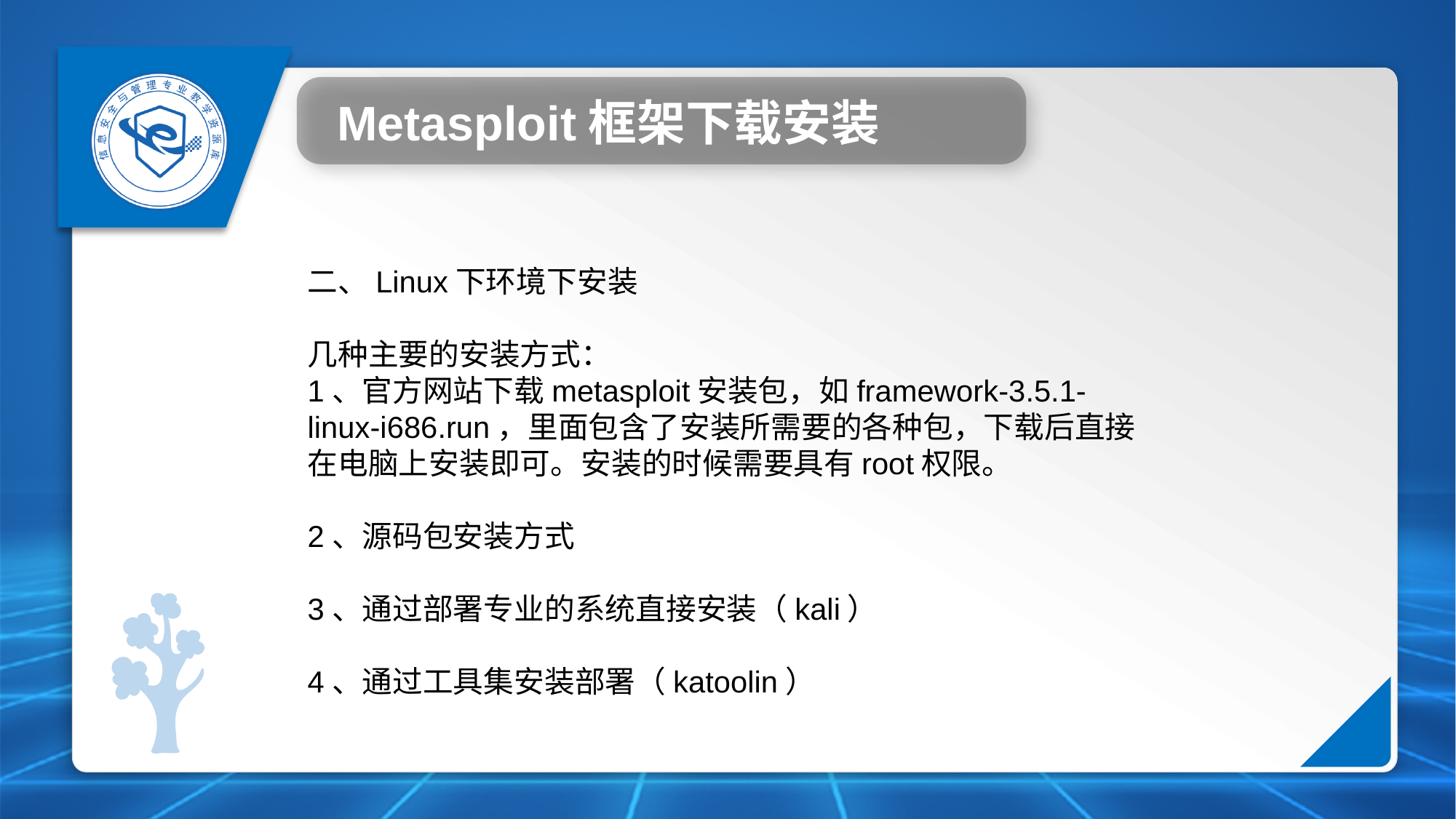

Metasploit框架下载安装
二、Linux下环境下安装

几种主要的安装方式：
1、官方网站下载metasploit安装包，如framework-3.5.1-linux-i686.run，里面包含了安装所需要的各种包，下载后直接在电脑上安装即可。安装的时候需要具有root权限。

2、源码包安装方式

3、通过部署专业的系统直接安装（kali）

4、通过工具集安装部署（katoolin）